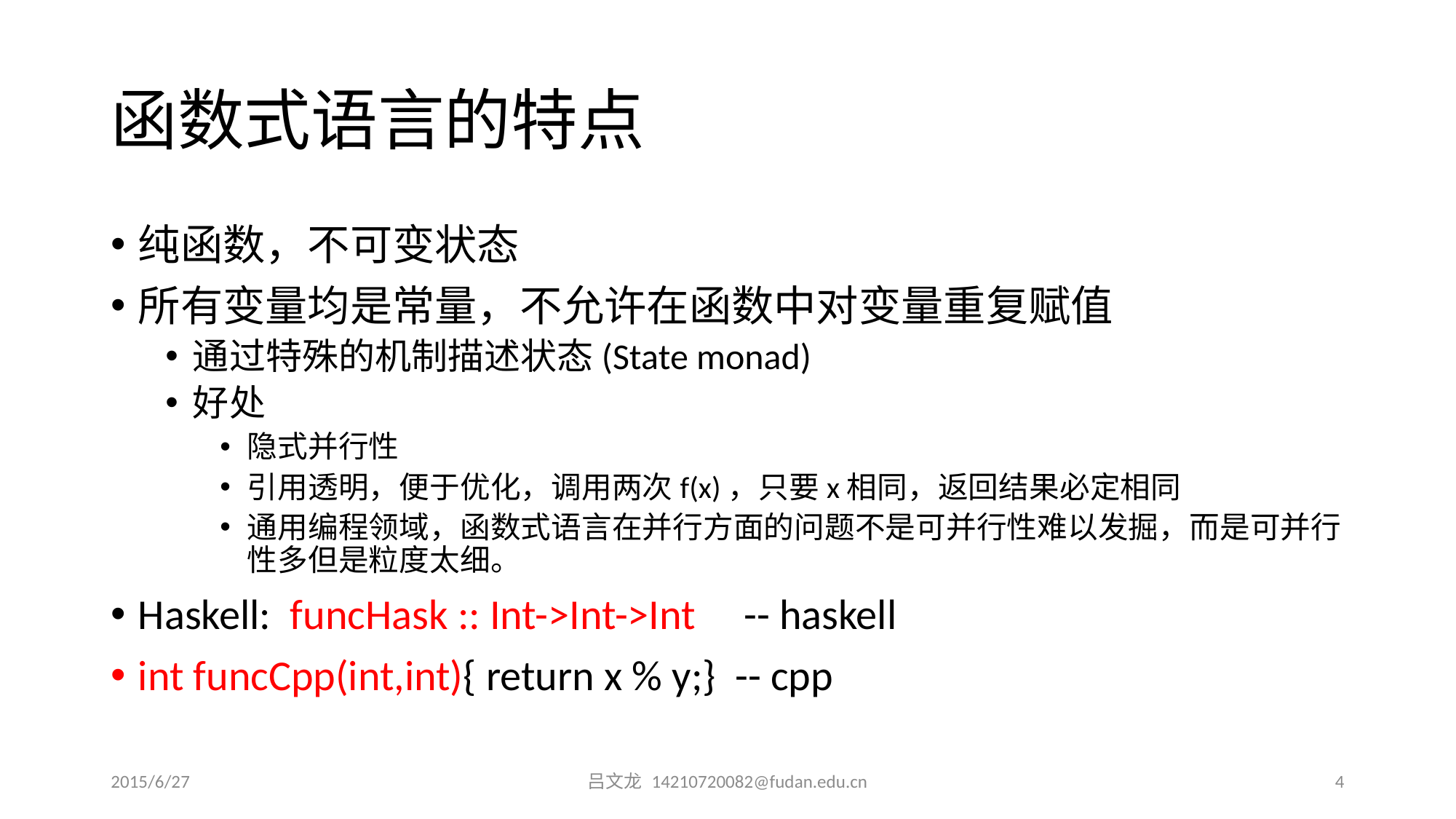

# 函数式语言的特点
纯函数，不可变状态
所有变量均是常量，不允许在函数中对变量重复赋值
通过特殊的机制描述状态(State monad)
好处
隐式并行性
引用透明，便于优化，调用两次f(x)，只要x相同，返回结果必定相同
通用编程领域，函数式语言在并行方面的问题不是可并行性难以发掘，而是可并行性多但是粒度太细。
Haskell:  funcHask :: Int->Int->Int     -- haskell
int funcCpp(int,int){ return x % y;}  -- cpp

2015/6/27
吕文龙 14210720082@fudan.edu.cn
4